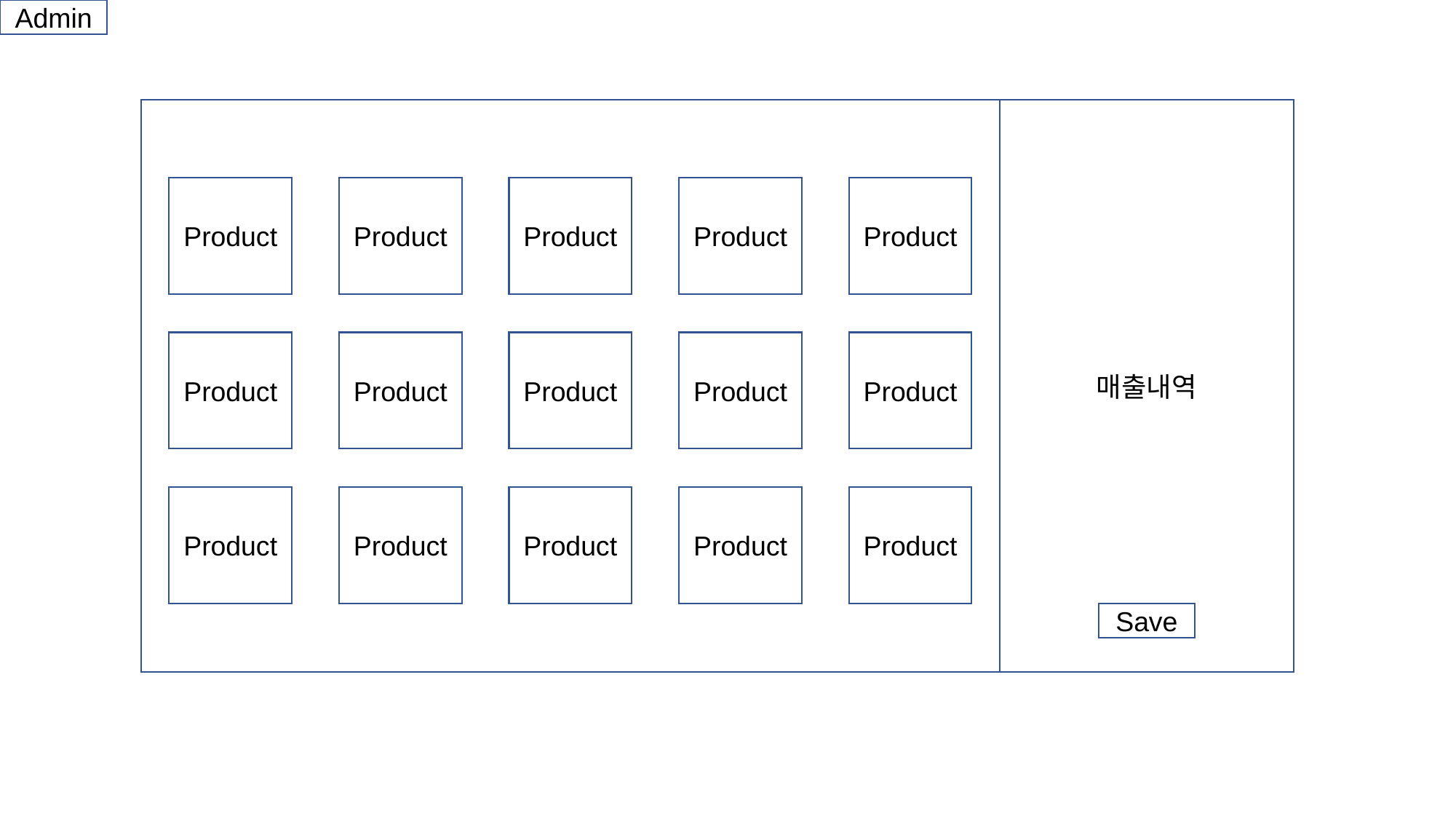

Admin
매출내역

Product
Product
Product
Product
Product
Product
Product
Product
Product
Product
Product
Product
Product
Product
Product
Save